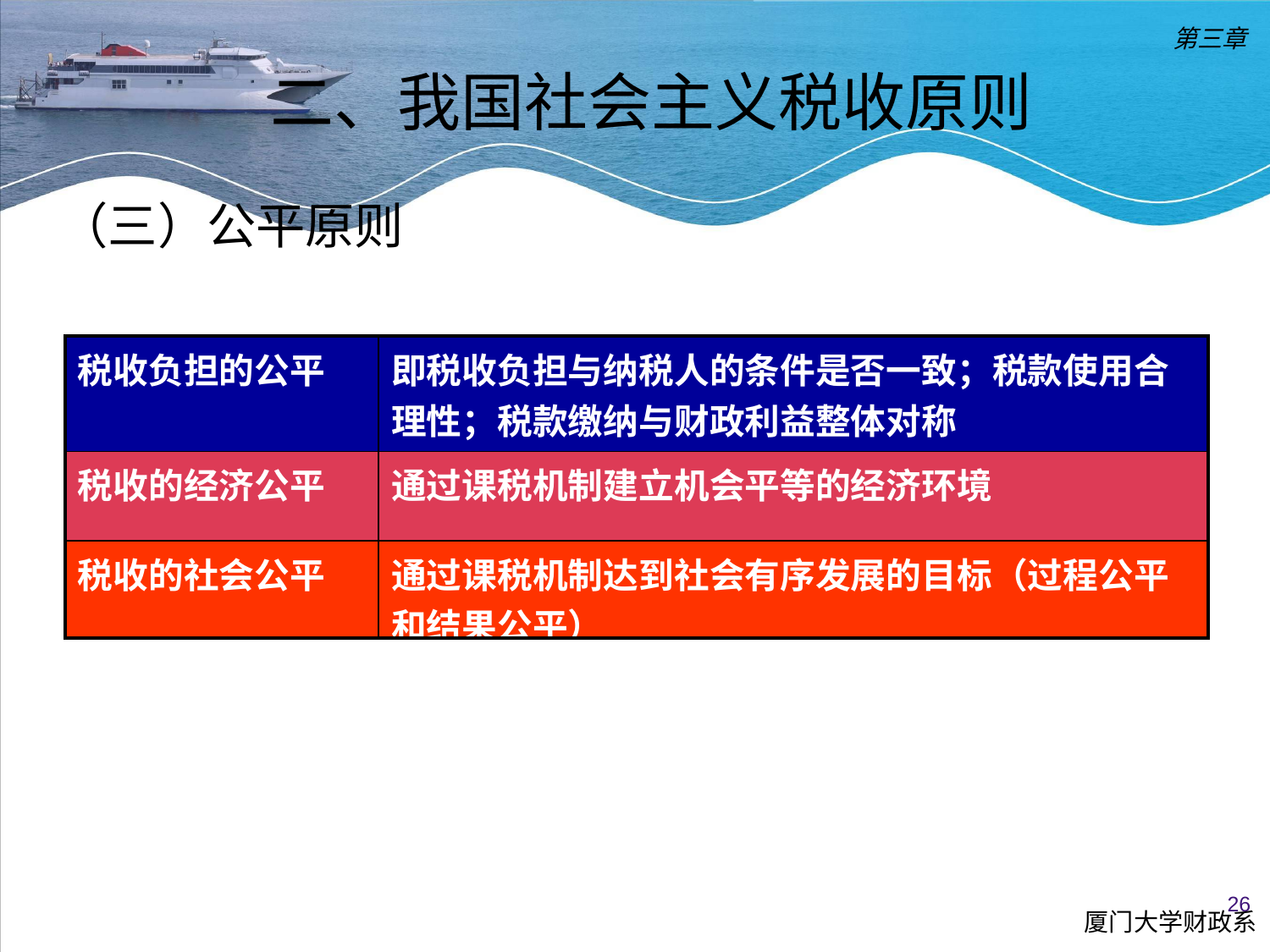

第三章
二、我国社会主义税收原则
（三）公平原则
| 税收负担的公平 | 即税收负担与纳税人的条件是否一致；税款使用合理性；税款缴纳与财政利益整体对称 |
| --- | --- |
| 税收的经济公平 | 通过课税机制建立机会平等的经济环境 |
| 税收的社会公平 | 通过课税机制达到社会有序发展的目标（过程公平和结果公平） |
26
厦门大学财政系